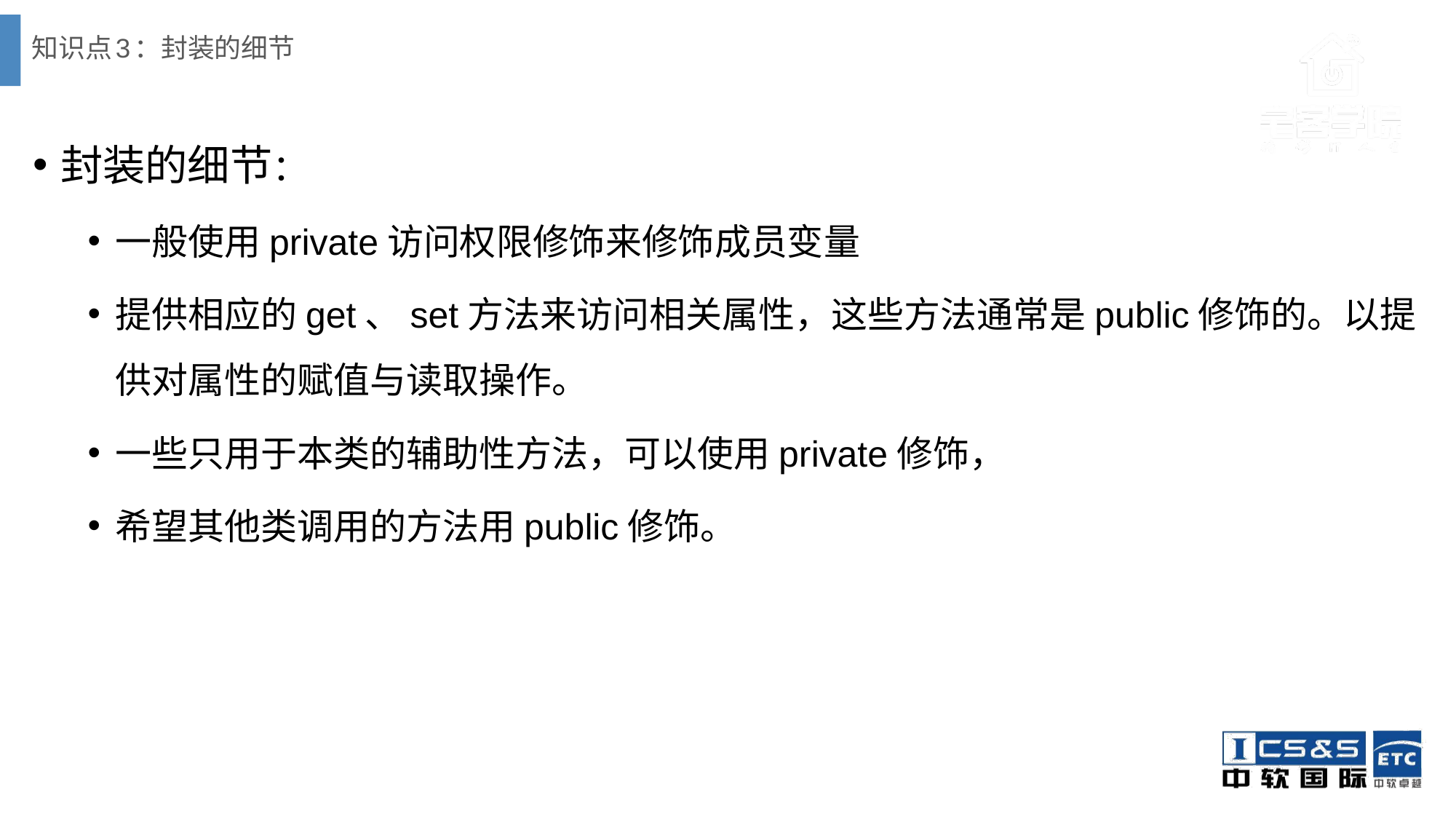

# 知识点3：封装的细节
封装的细节：
一般使用private访问权限修饰来修饰成员变量
提供相应的get、set方法来访问相关属性，这些方法通常是public修饰的。以提供对属性的赋值与读取操作。
一些只用于本类的辅助性方法，可以使用private修饰，
希望其他类调用的方法用public修饰。